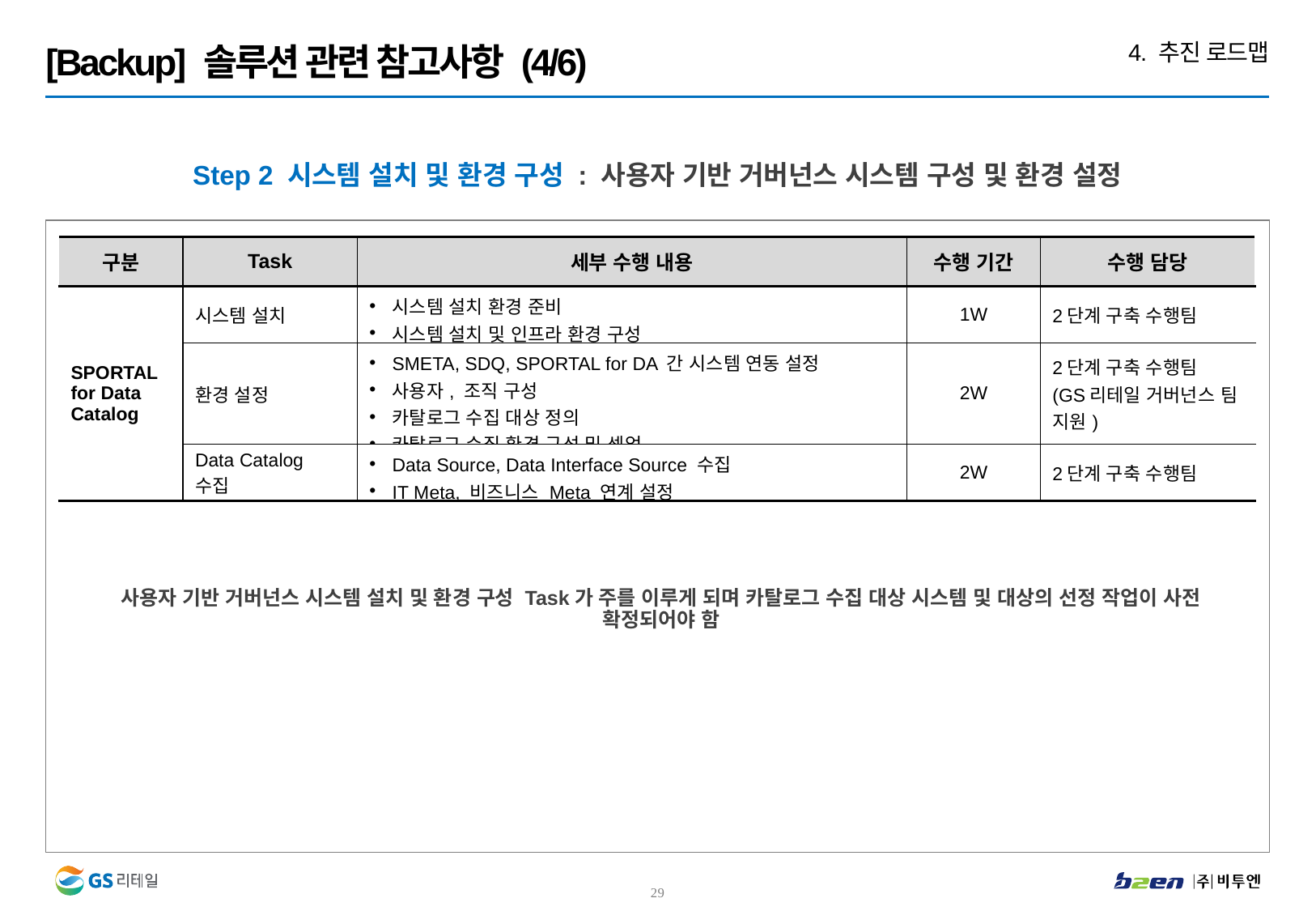

4. 추진 로드맵
[Backup] 솔루션 관련 참고사항 (4/6)
Step 2 시스템 설치 및 환경 구성 : 사용자 기반 거버넌스 시스템 구성 및 환경 설정

| 구분 | Task | 세부 수행 내용 | 수행 기간 | 수행 담당 |
| --- | --- | --- | --- | --- |
| SPORTAL for Data Catalog | 시스템 설치 | 시스템 설치 환경 준비 시스템 설치 및 인프라 환경 구성 | 1W | 2단계 구축 수행팀 |
|  | 환경 설정 | SMETA, SDQ, SPORTAL for DA 간 시스템 연동 설정 사용자, 조직 구성 카탈로그 수집 대상 정의 카탈로그 수집 환경 구성 및 셋업 | 2W | 2단계 구축 수행팀 (GS리테일 거버넌스 팀 지원) |
|  | Data Catalog 수집 | Data Source, Data Interface Source 수집 IT Meta, 비즈니스 Meta 연계 설정 | 2W | 2단계 구축 수행팀 |
사용자 기반 거버넌스 시스템 설치 및 환경 구성 Task가 주를 이루게 되며 카탈로그 수집 대상 시스템 및 대상의 선정 작업이 사전 확정되어야 함
29